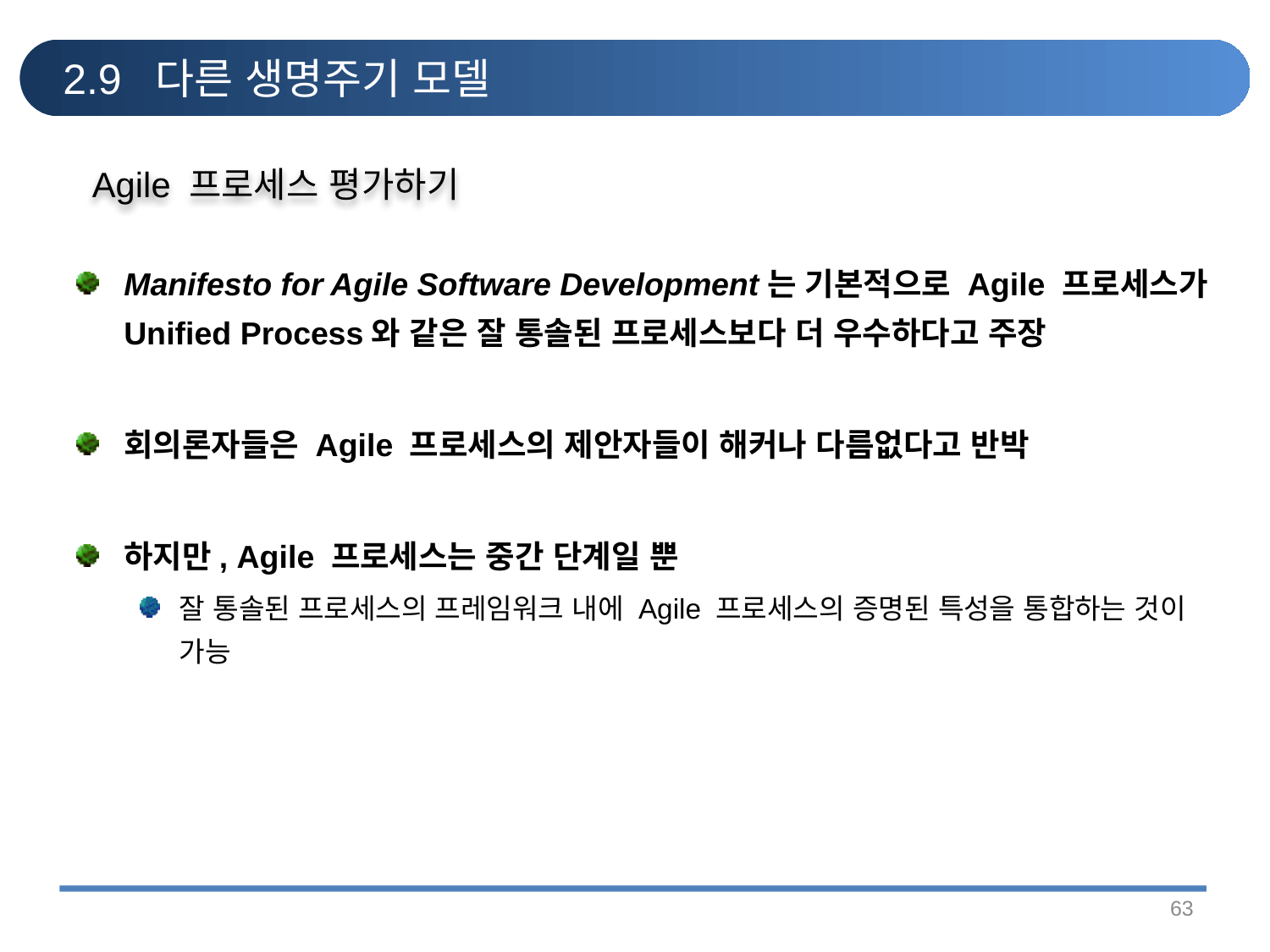

# 2.9  다른 생명주기 모델
Agile 프로세스 평가하기
Manifesto for Agile Software Development는 기본적으로 Agile 프로세스가 Unified Process와 같은 잘 통솔된 프로세스보다 더 우수하다고 주장

회의론자들은 Agile 프로세스의 제안자들이 해커나 다름없다고 반박

하지만, Agile 프로세스는 중간 단계일 뿐
잘 통솔된 프로세스의 프레임워크 내에 Agile 프로세스의 증명된 특성을 통합하는 것이 가능
63